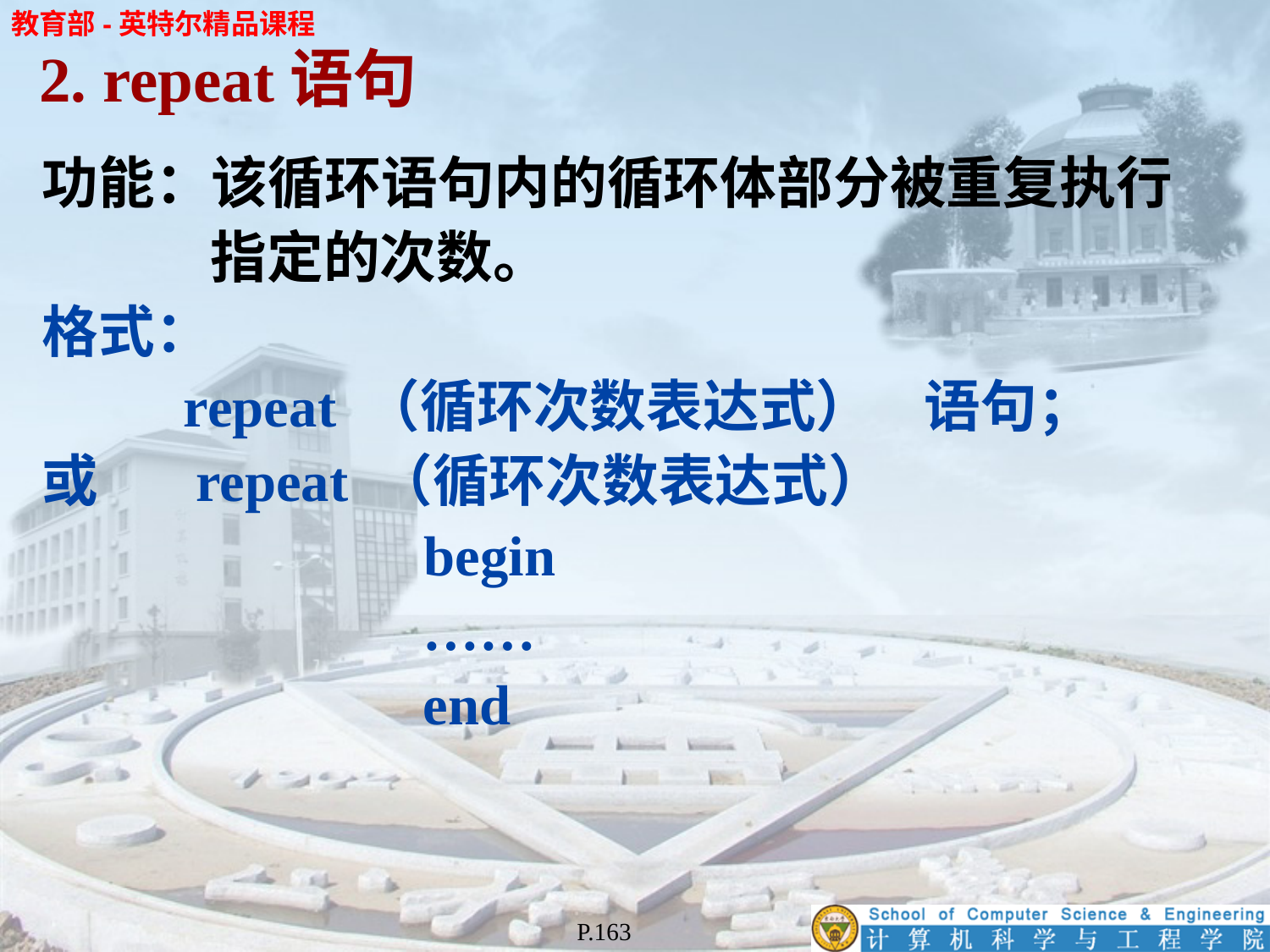

2. repeat语句
功能：该循环语句内的循环体部分被重复执行
            指定的次数。
格式：
	 repeat （循环次数表达式）    语句；
或	 repeat （循环次数表达式）
		         begin
			……
			end
P.163